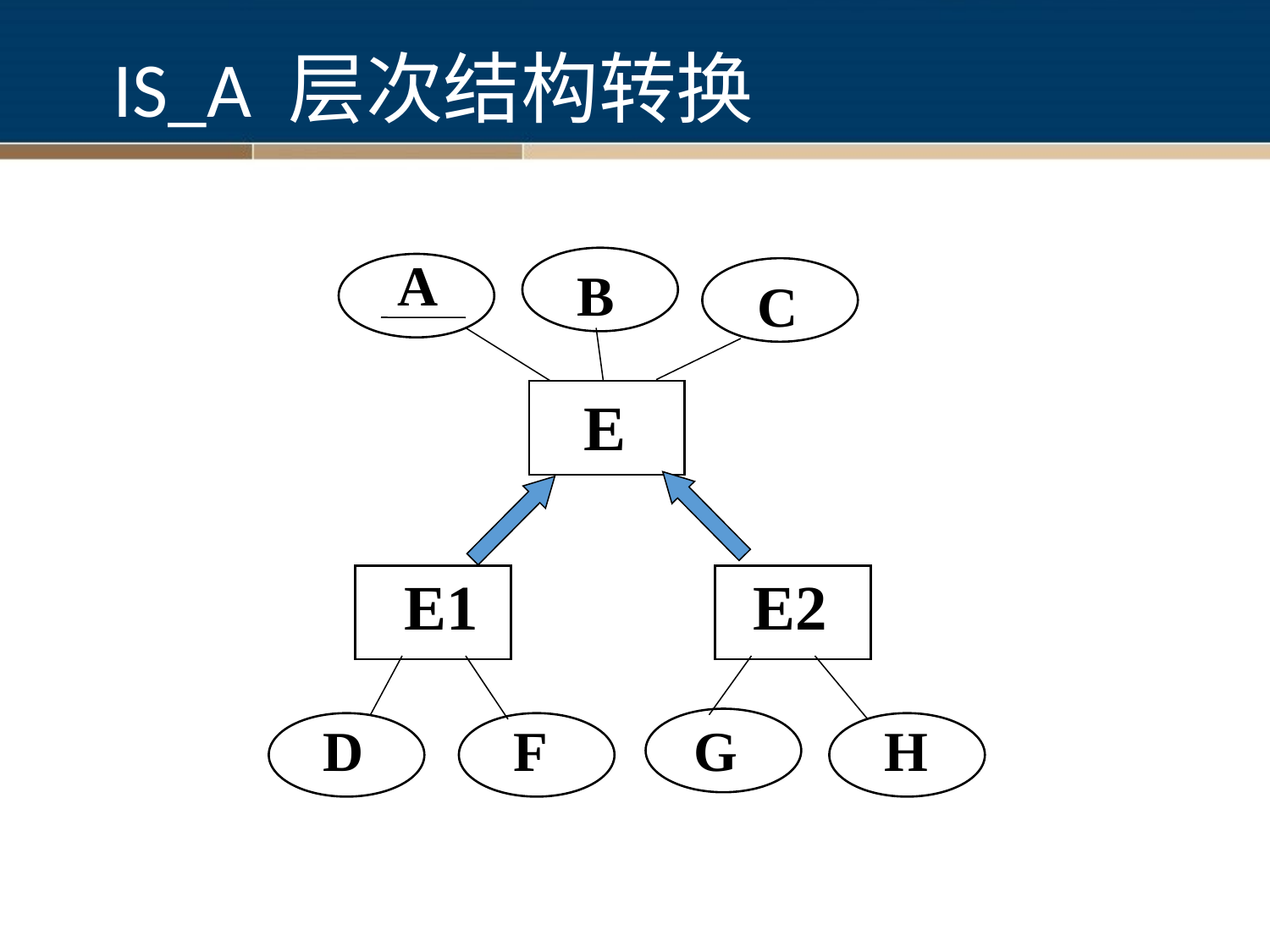

# IS_A 层次结构转换

 A

 B

 C

E

  E1
  E2

 D
 F

 G
 H